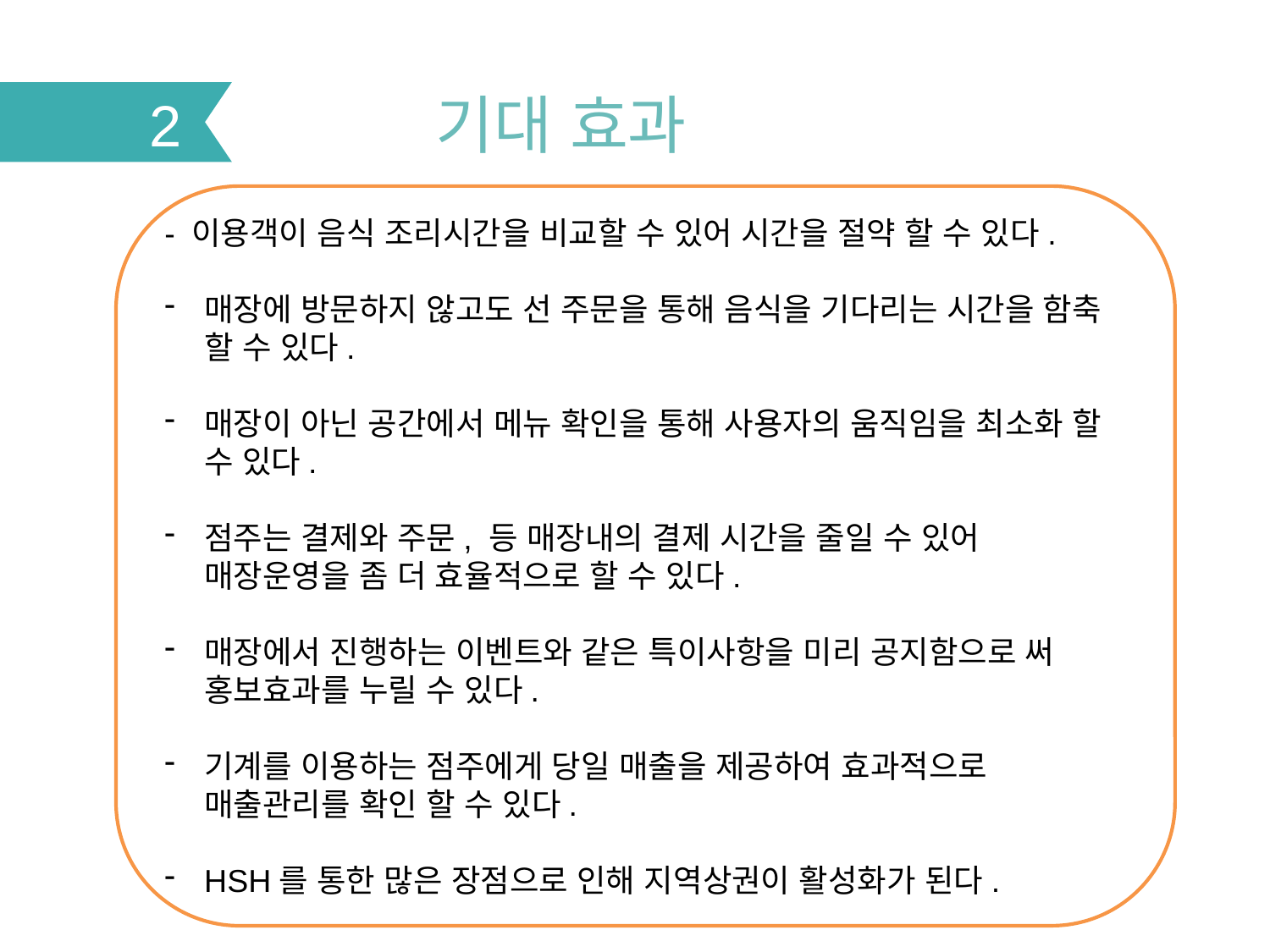

기대 효과
2

- 이용객이 음식 조리시간을 비교할 수 있어 시간을 절약 할 수 있다.

매장에 방문하지 않고도 선 주문을 통해 음식을 기다리는 시간을 함축 할 수 있다.

매장이 아닌 공간에서 메뉴 확인을 통해 사용자의 움직임을 최소화 할 수 있다.

점주는 결제와 주문, 등 매장내의 결제 시간을 줄일 수 있어 매장운영을 좀 더 효율적으로 할 수 있다.

매장에서 진행하는 이벤트와 같은 특이사항을 미리 공지함으로 써 홍보효과를 누릴 수 있다.

기계를 이용하는 점주에게 당일 매출을 제공하여 효과적으로 매출관리를 확인 할 수 있다.

HSH를 통한 많은 장점으로 인해 지역상권이 활성화가 된다.